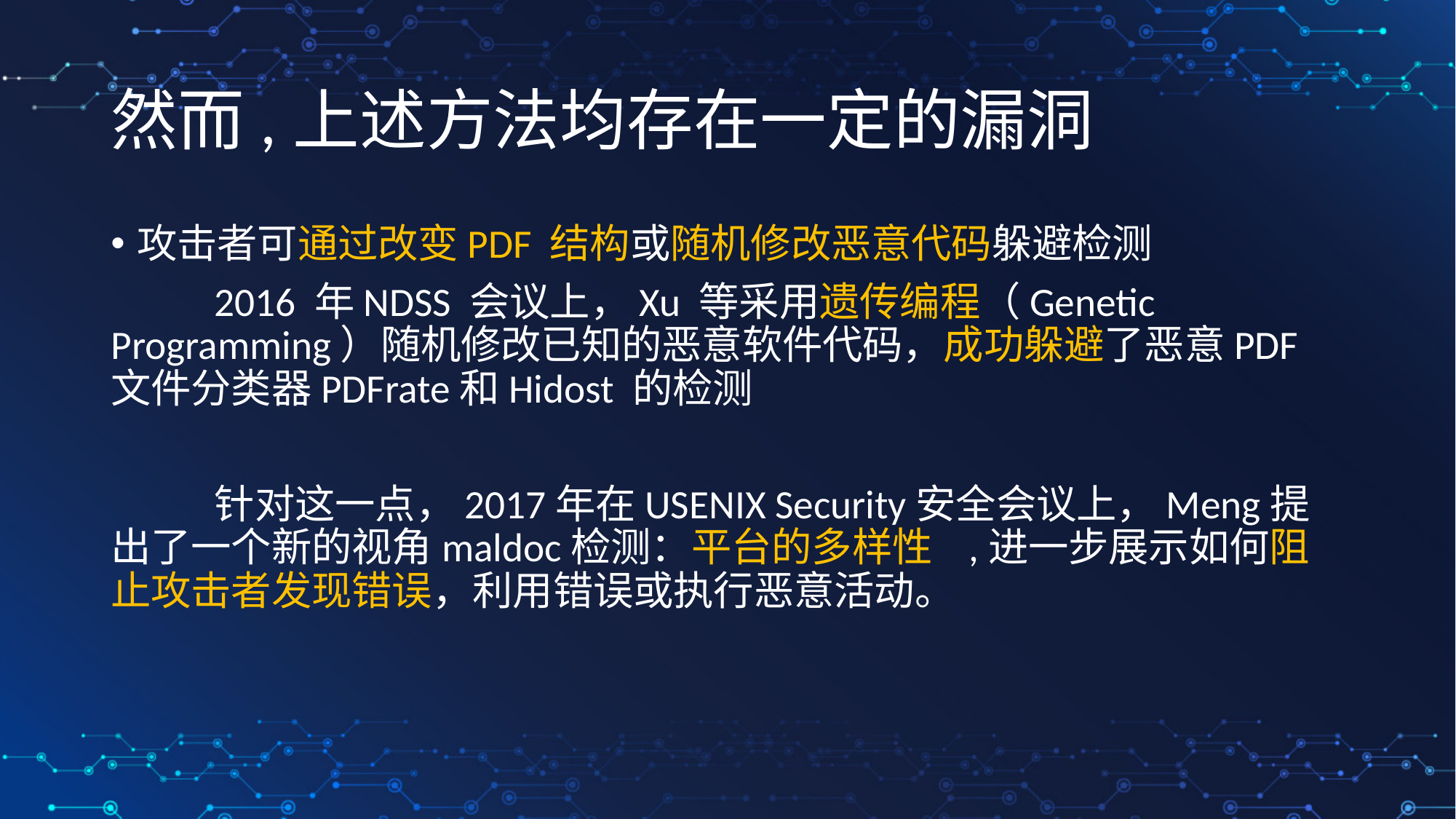

# 然而,上述方法均存在一定的漏洞
攻击者可通过改变PDF 结构或随机修改恶意代码躲避检测
 	2016 年NDSS 会议上，Xu 等采用遗传编程（Genetic Programming）随机修改已知的恶意软件代码，成功躲避了恶意PDF 文件分类器PDFrate和Hidost 的检测

	针对这一点，2017年在USENIX Security安全会议上，Meng提出了一个新的视角maldoc检测：平台的多样性   ,进一步展示如何阻止攻击者发现错误，利用错误或执行恶意活动。